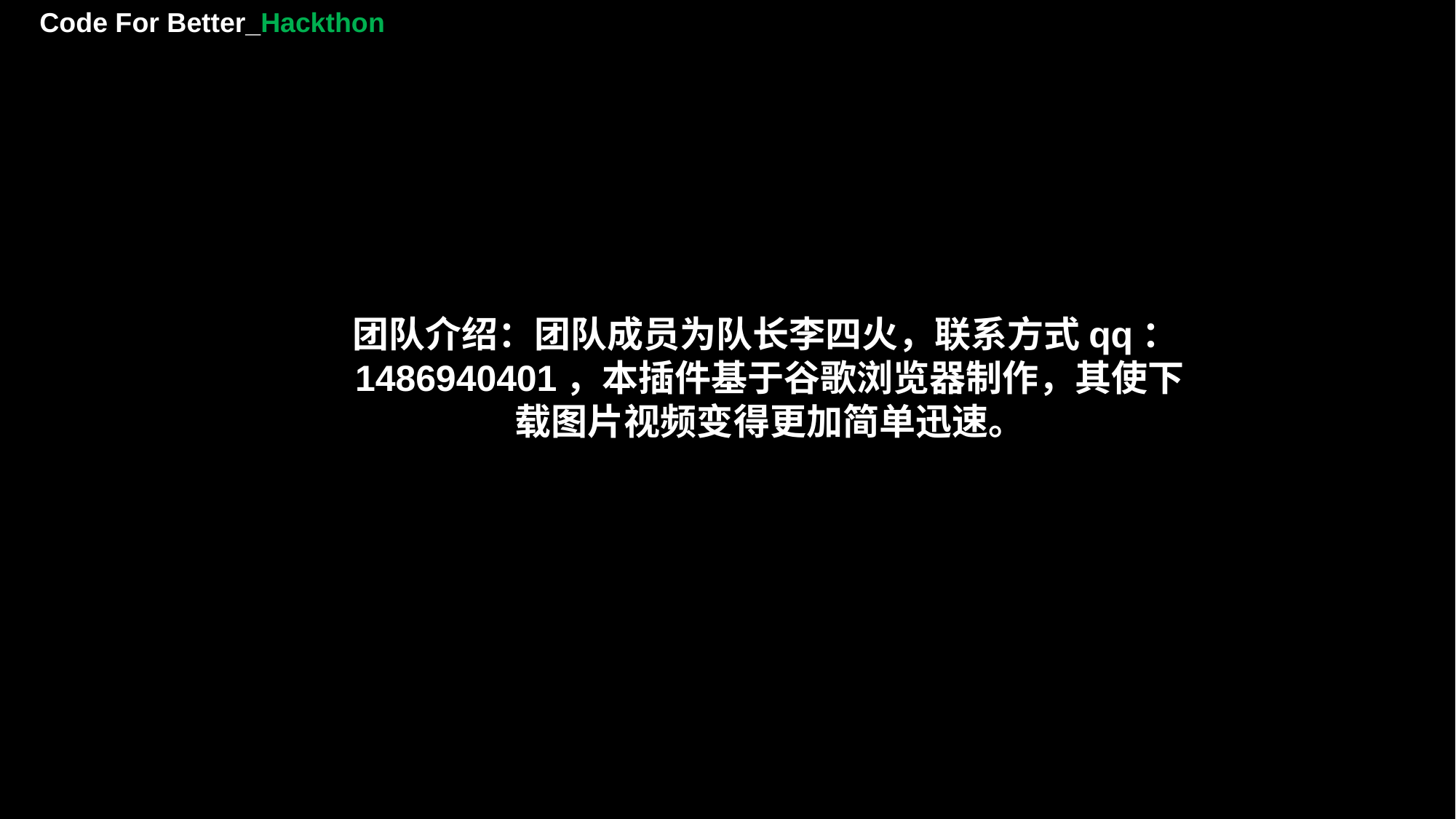

Code For Better_Hackthon
团队介绍：团队成员为队长李四火，联系方式qq：1486940401，本插件基于谷歌浏览器制作，其使下载图片视频变得更加简单迅速。